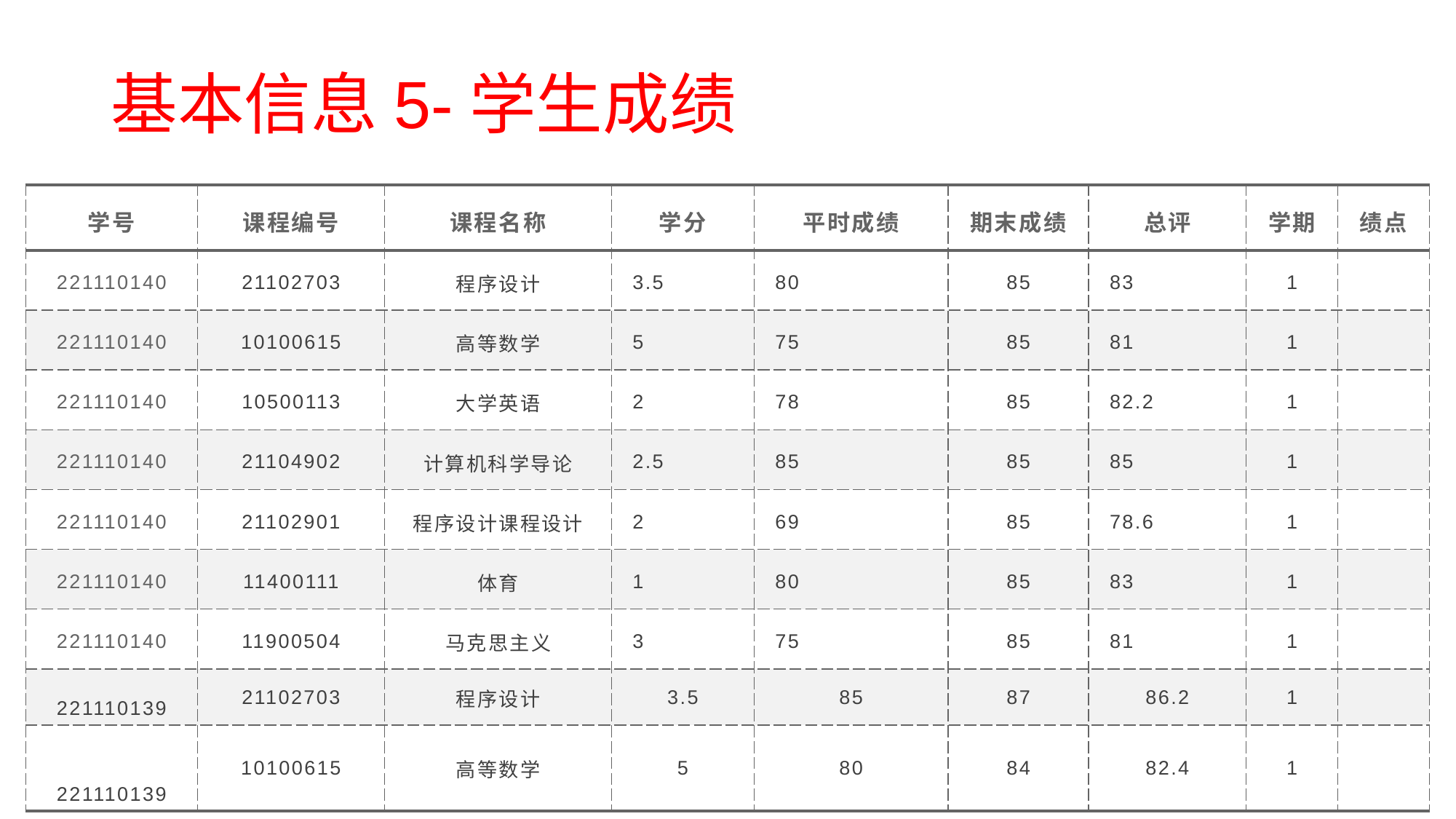

# 基本信息5-学生成绩
| 学号 | 课程编号 | 课程名称 | 学分 | 平时成绩 | 期末成绩 | 总评 | 学期 | 绩点 |
| --- | --- | --- | --- | --- | --- | --- | --- | --- |
| 221110140 | 21102703 | 程序设计 | 3.5 | 80 | 85 | 83 | 1 |  |
| 221110140 | 10100615 | 高等数学 | 5 | 75 | 85 | 81 | 1 |  |
| 221110140 | 10500113 | 大学英语 | 2 | 78 | 85 | 82.2 | 1 |  |
| 221110140 | 21104902 | 计算机科学导论 | 2.5 | 85 | 85 | 85 | 1 |  |
| 221110140 | 21102901 | 程序设计课程设计 | 2 | 69 | 85 | 78.6 | 1 |  |
| 221110140 | 11400111 | 体育 | 1 | 80 | 85 | 83 | 1 |  |
| 221110140 | 11900504 | 马克思主义 | 3 | 75 | 85 | 81 | 1 |  |
| 221110139 | 21102703 | 程序设计 | 3.5 | 85 | 87 | 86.2 | 1 |  |
| 221110139 | 10100615 | 高等数学 | 5 | 80 | 84 | 82.4 | 1 |  |